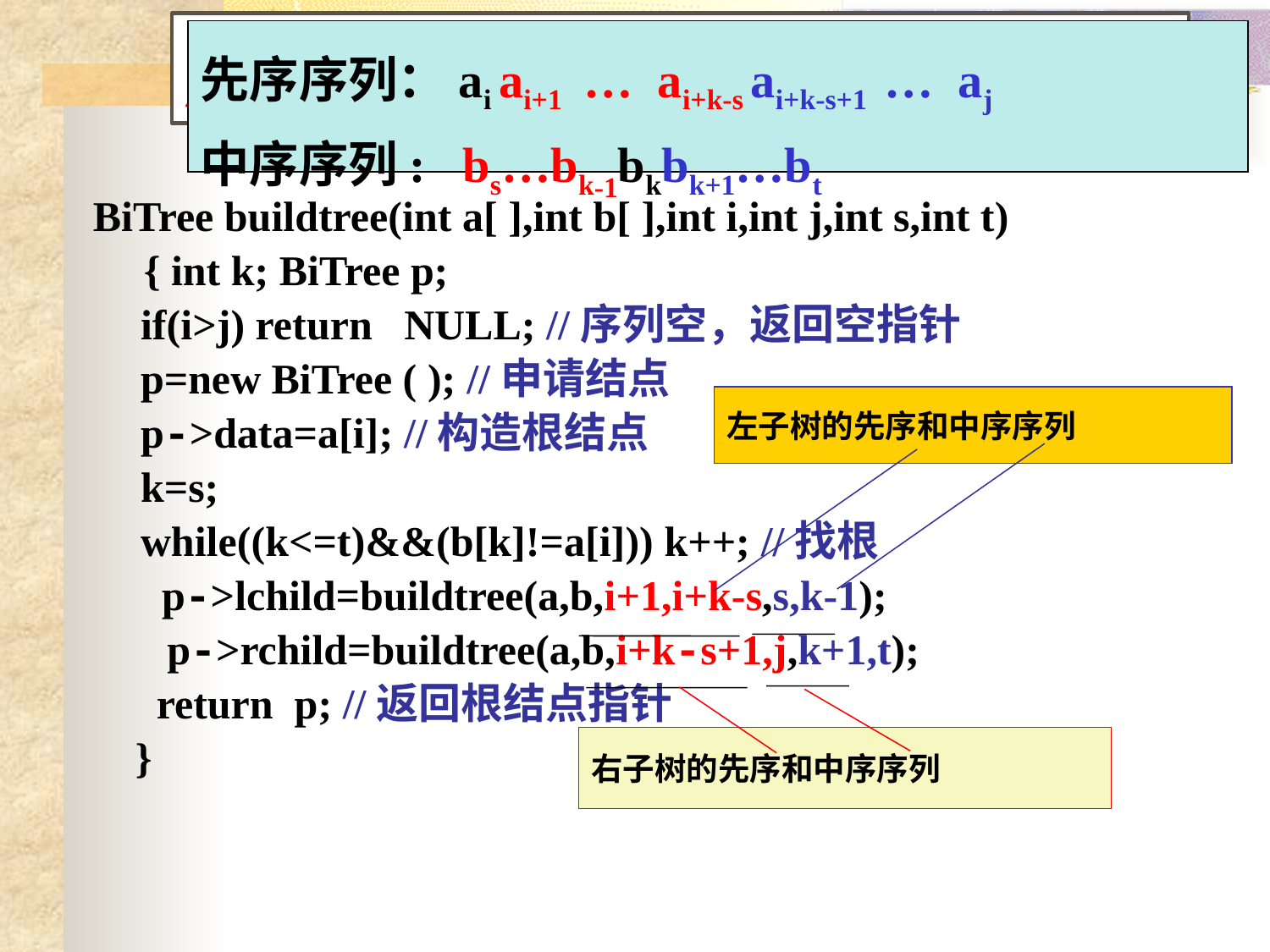

用先序序列和中序序列构造二叉树算法
先序序列：ai ai+1   …  ai+k-s ai+k-s+1  …  aj
中序序列:   bs…bk-1bkbk+1…bt
BiTree buildtree(int a[ ],int b[ ],int i,int j,int s,int t)
  { int k; BiTree p;
	if(i>j) return   NULL; //序列空，返回空指针
	p=new BiTree ( ); //申请结点
	p->data=a[i]; //构造根结点
	k=s;
	while((k<=t)&&(b[k]!=a[i])) k++; //找根
	  p->lchild=buildtree(a,b,i+1,i+k-s,s,k-1);
       p->rchild=buildtree(a,b,i+k-s+1,j,k+1,t);
      return  p; //返回根结点指针
    }
左子树的先序和中序序列

右子树的先序和中序序列